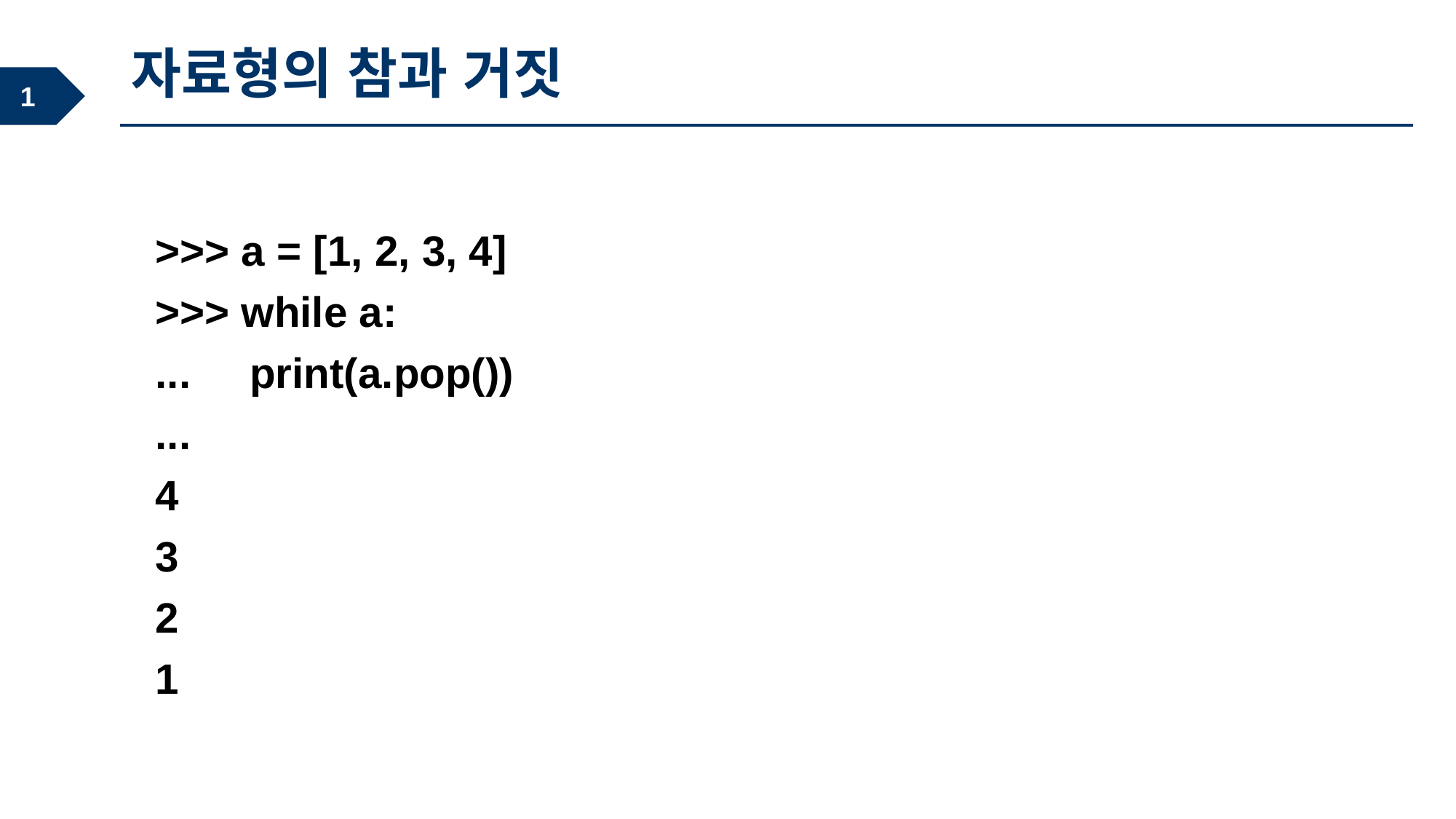

자료형의 참과 거짓
>>> a = [1, 2, 3, 4]
>>> while a:
...     print(a.pop())
...
4
3
2
1